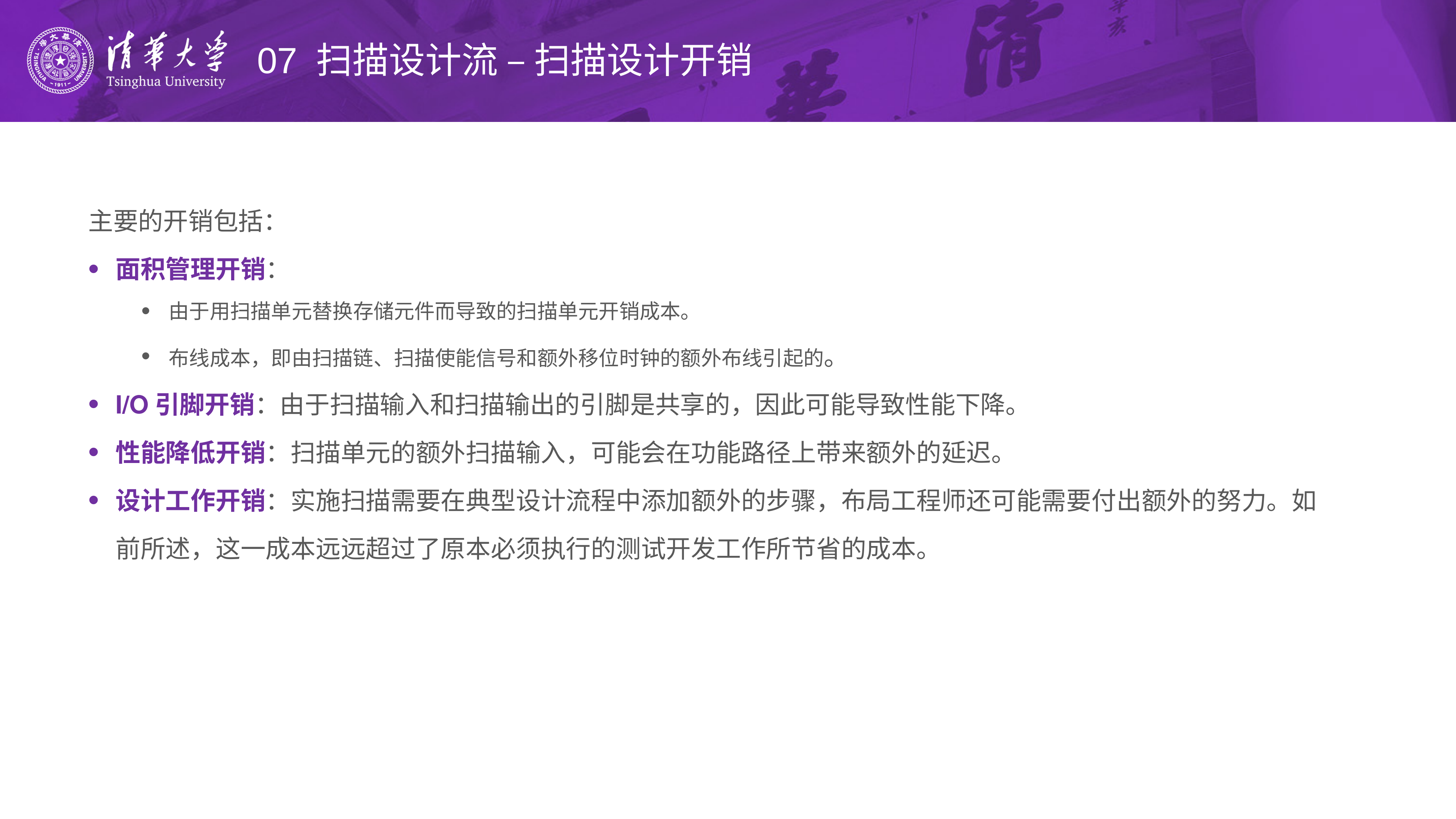

# 07 扫描设计流 – 扫描设计开销

主要的开销包括：
面积管理开销：
由于用扫描单元替换存储元件而导致的扫描单元开销成本。
布线成本，即由扫描链、扫描使能信号和额外移位时钟的额外布线引起的。
I/O引脚开销：由于扫描输入和扫描输出的引脚是共享的，因此可能导致性能下降。
性能降低开销：扫描单元的额外扫描输入，可能会在功能路径上带来额外的延迟。
设计工作开销：实施扫描需要在典型设计流程中添加额外的步骤，布局工程师还可能需要付出额外的努力。如前所述，这一成本远远超过了原本必须执行的测试开发工作所节省的成本。